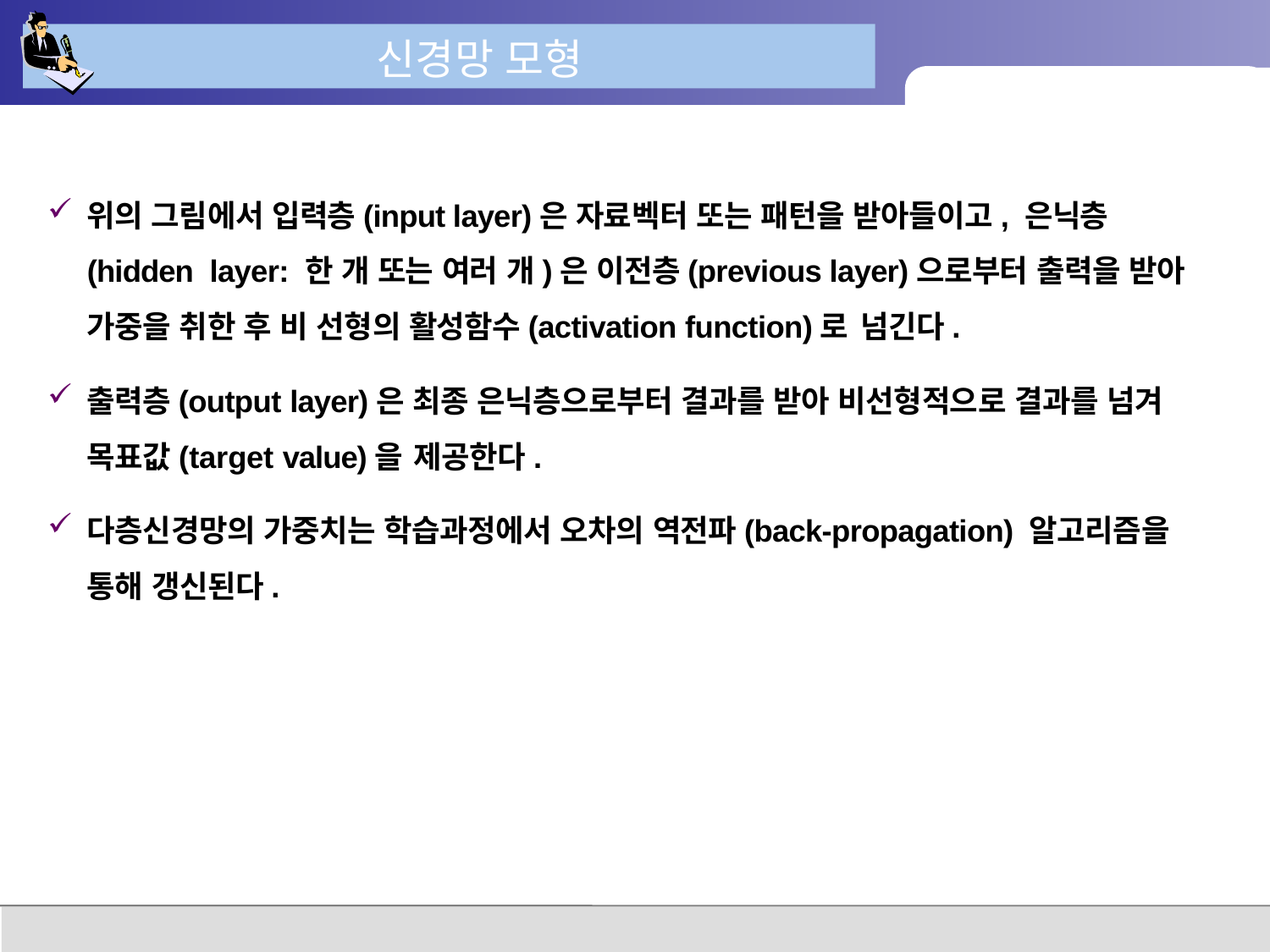

# 신경망 모형
위의 그림에서 입력층(input layer)은 자료벡터 또는 패턴을 받아들이고, 은닉층(hidden  layer: 한 개 또는 여러 개)은 이전층(previous layer)으로부터 출력을 받아 가중을 취한 후 비 선형의 활성함수(activation function)로 넘긴다.
출력층(output layer)은 최종 은닉층으로부터 결과를 받아 비선형적으로 결과를 넘겨 목표값(target value)을 제공한다.
다층신경망의 가중치는 학습과정에서 오차의 역전파(back-propagation) 알고리즘을 통해 갱신된다.